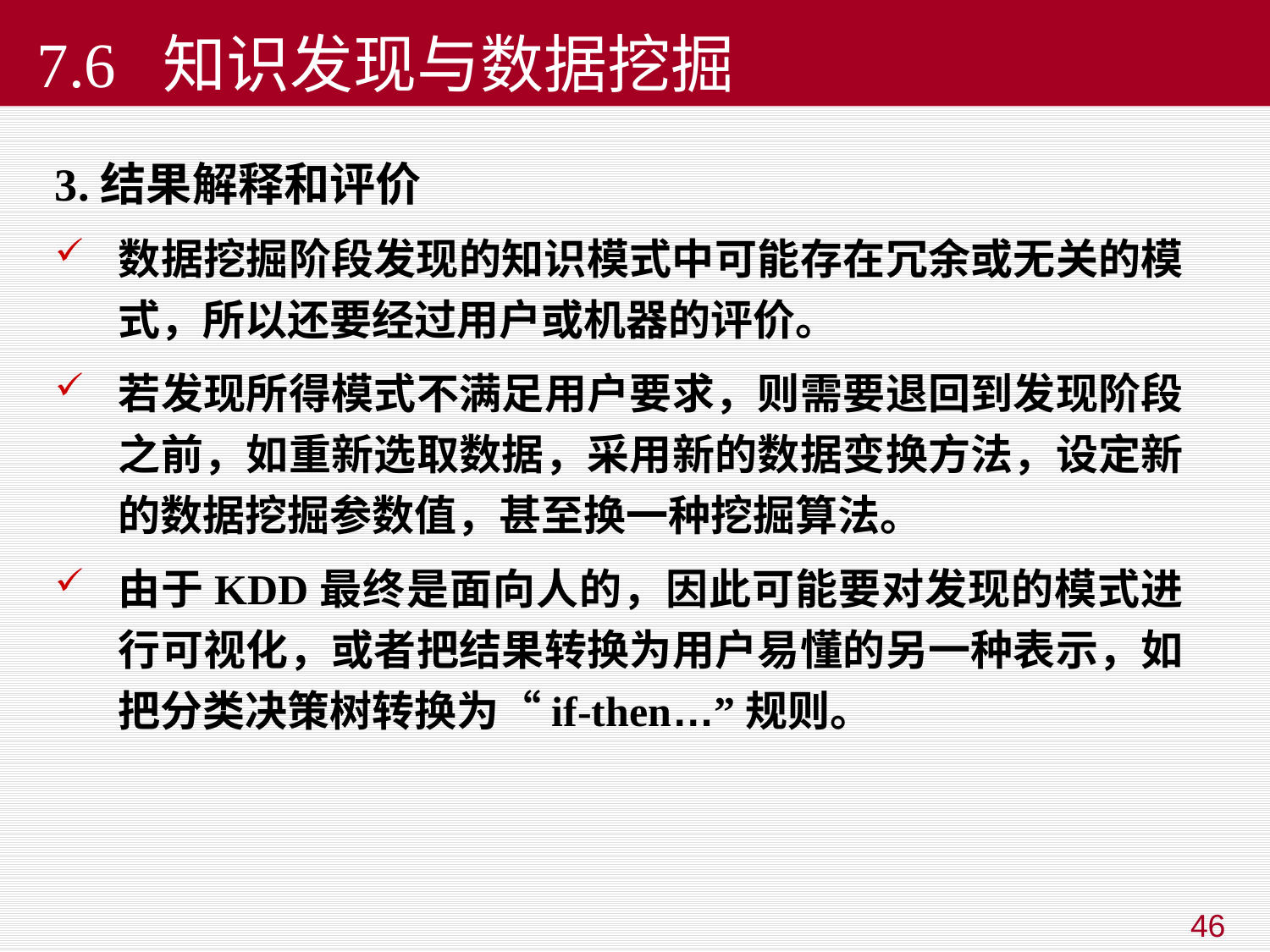

7.6  知识发现与数据挖掘
3.结果解释和评价
数据挖掘阶段发现的知识模式中可能存在冗余或无关的模式，所以还要经过用户或机器的评价。
若发现所得模式不满足用户要求，则需要退回到发现阶段之前，如重新选取数据，采用新的数据变换方法，设定新的数据挖掘参数值，甚至换一种挖掘算法。
由于KDD最终是面向人的，因此可能要对发现的模式进行可视化，或者把结果转换为用户易懂的另一种表示，如把分类决策树转换为“if-then…”规则。
46